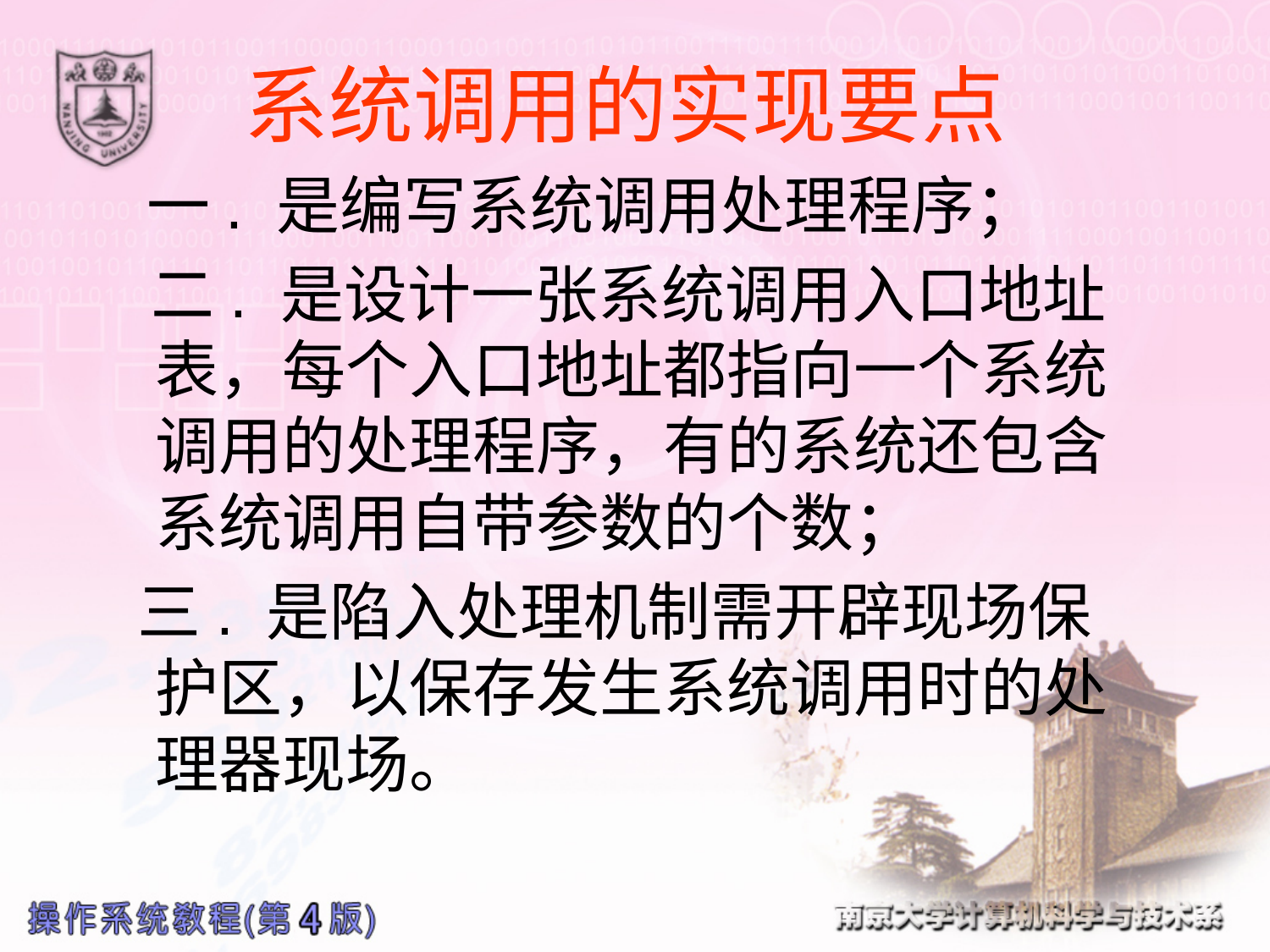

# 系统调用的实现要点
  一. 是编写系统调用处理程序；
  二. 是设计一张系统调用入口地址表，每个入口地址都指向一个系统调用的处理程序，有的系统还包含系统调用自带参数的个数；
 三. 是陷入处理机制需开辟现场保护区，以保存发生系统调用时的处理器现场。